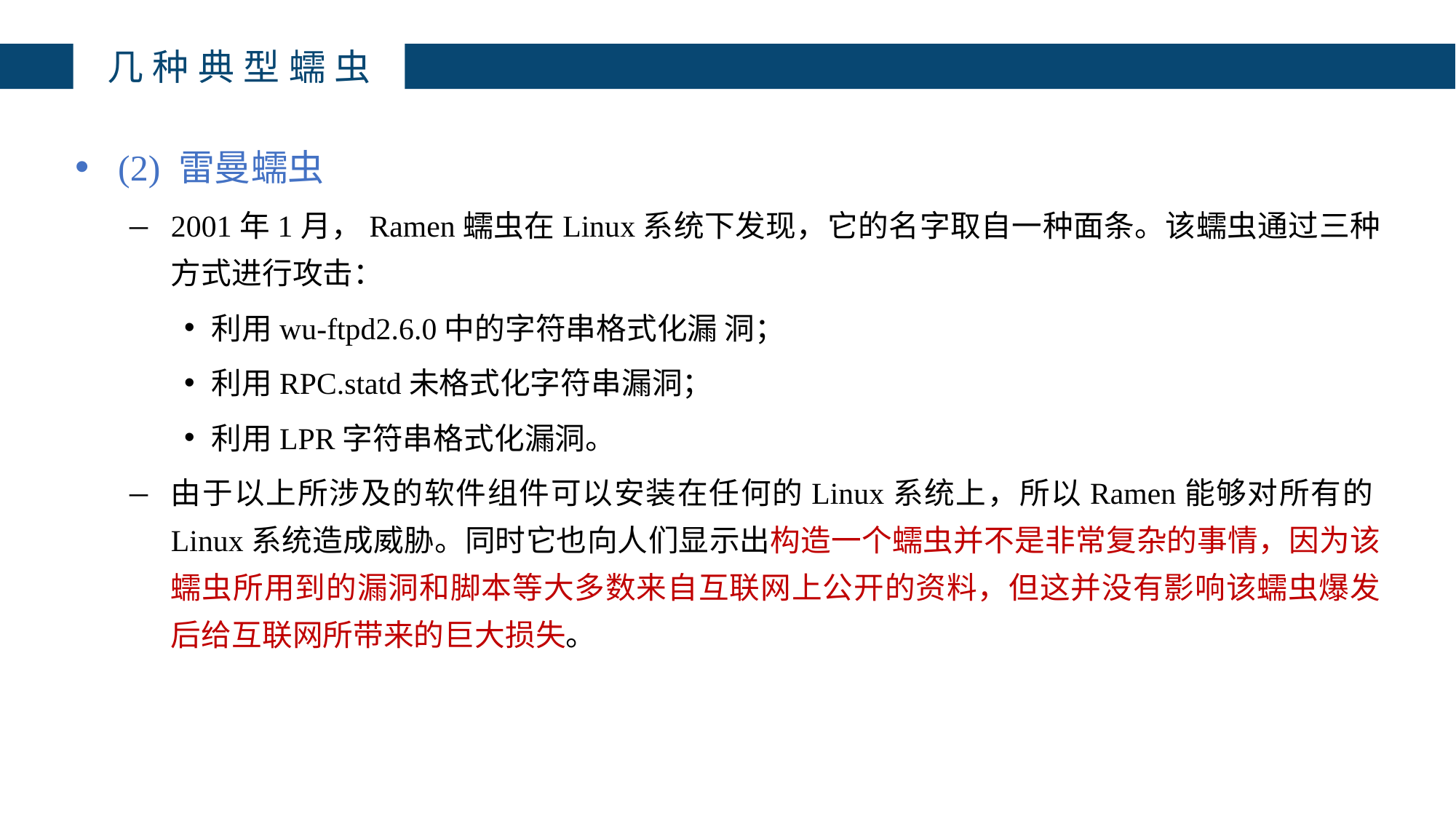

几种典型蠕虫

(2) 雷曼蠕虫
2001年1月，Ramen蠕虫在Linux系统下发现，它的名字取自一种面条。该蠕虫通过三种方式进行攻击：
利用wu-ftpd2.6.0中的字符串格式化漏 洞；
利用RPC.statd未格式化字符串漏洞；
利用LPR字符串格式化漏洞。
由于以上所涉及的软件组件可以安装在任何的Linux系统上，所以Ramen能够对所有的Linux系统造成威胁。同时它也向人们显示出构造一个蠕虫并不是非常复杂的事情，因为该蠕虫所用到的漏洞和脚本等大多数来自互联网上公开的资料，但这并没有影响该蠕虫爆发后给互联网所带来的巨大损失。